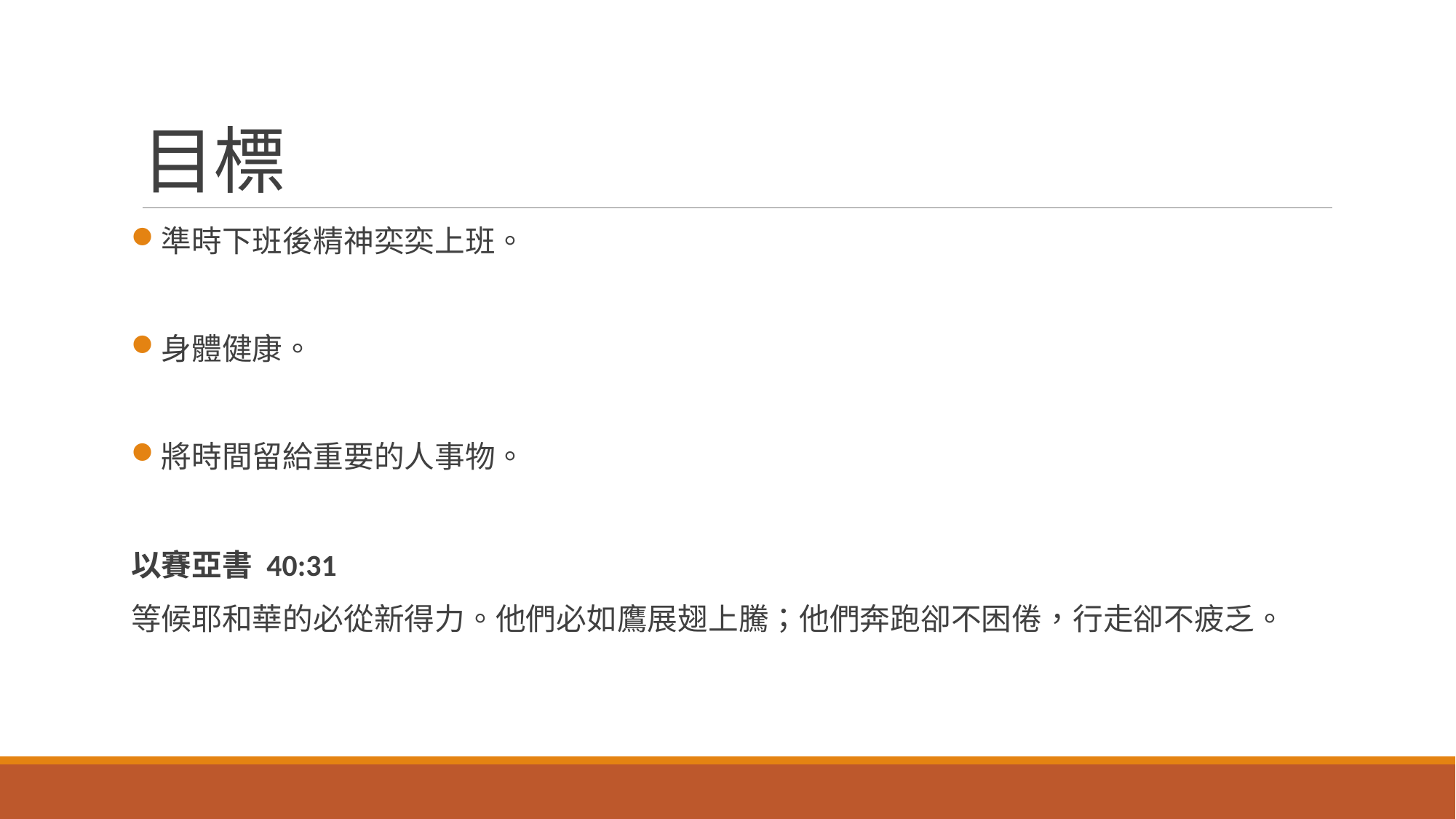

# 目標
準時下班後精神奕奕上班。

身體健康。

將時間留給重要的人事物。

以賽亞書 40:31
等候耶和華的必從新得力。他們必如鷹展翅上騰；他們奔跑卻不困倦，行走卻不疲乏。